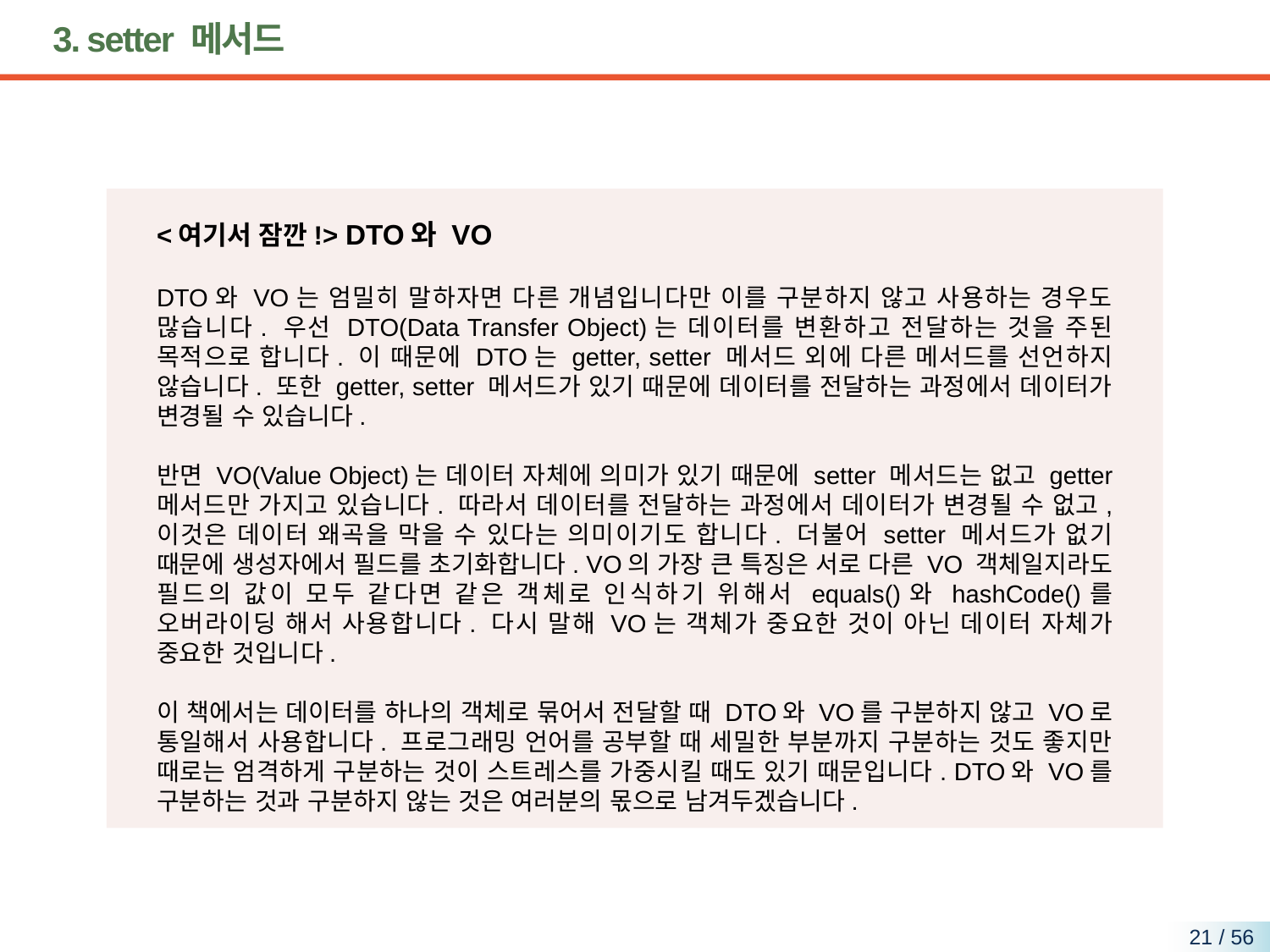

# 3. setter 메서드

<여기서 잠깐!> DTO와 VO

DTO와 VO는 엄밀히 말하자면 다른 개념입니다만 이를 구분하지 않고 사용하는 경우도 많습니다. 우선 DTO(Data Transfer Object)는 데이터를 변환하고 전달하는 것을 주된 목적으로 합니다. 이 때문에 DTO는 getter, setter 메서드 외에 다른 메서드를 선언하지 않습니다. 또한 getter, setter 메서드가 있기 때문에 데이터를 전달하는 과정에서 데이터가 변경될 수 있습니다.

반면 VO(Value Object)는 데이터 자체에 의미가 있기 때문에 setter 메서드는 없고 getter 메서드만 가지고 있습니다. 따라서 데이터를 전달하는 과정에서 데이터가 변경될 수 없고, 이것은 데이터 왜곡을 막을 수 있다는 의미이기도 합니다. 더불어 setter 메서드가 없기 때문에 생성자에서 필드를 초기화합니다. VO의 가장 큰 특징은 서로 다른 VO 객체일지라도 필드의 값이 모두 같다면 같은 객체로 인식하기 위해서 equals()와 hashCode()를 오버라이딩 해서 사용합니다. 다시 말해 VO는 객체가 중요한 것이 아닌 데이터 자체가 중요한 것입니다.

이 책에서는 데이터를 하나의 객체로 묶어서 전달할 때 DTO와 VO를 구분하지 않고 VO로 통일해서 사용합니다. 프로그래밍 언어를 공부할 때 세밀한 부분까지 구분하는 것도 좋지만 때로는 엄격하게 구분하는 것이 스트레스를 가중시킬 때도 있기 때문입니다. DTO와 VO를 구분하는 것과 구분하지 않는 것은 여러분의 몫으로 남겨두겠습니다.